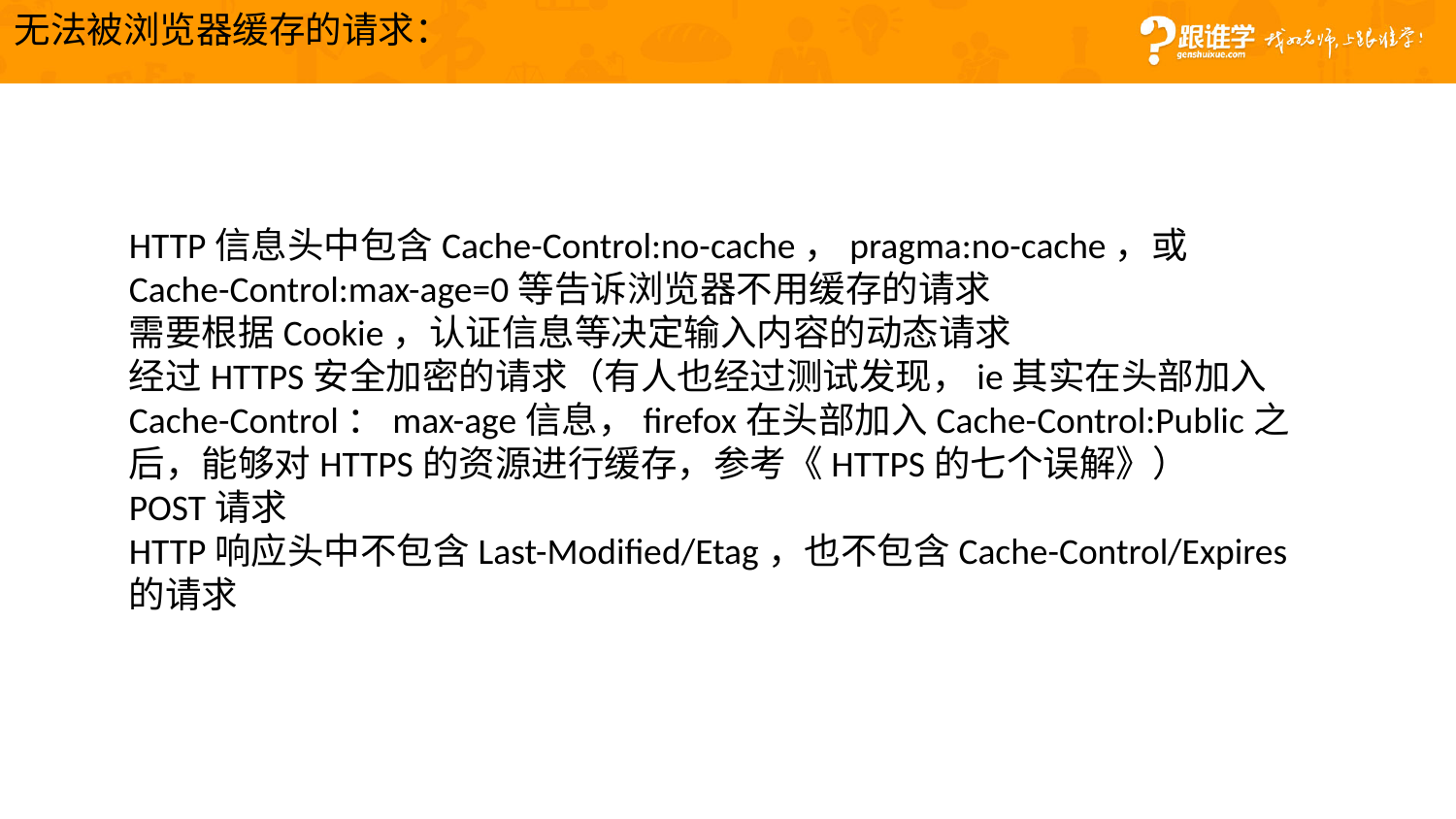

无法被浏览器缓存的请求：

HTTP信息头中包含Cache-Control:no-cache，pragma:no-cache，或Cache-Control:max-age=0等告诉浏览器不用缓存的请求
需要根据Cookie，认证信息等决定输入内容的动态请求
经过HTTPS安全加密的请求（有人也经过测试发现，ie其实在头部加入Cache-Control：max-age信息，firefox在头部加入Cache-Control:Public之后，能够对HTTPS的资源进行缓存，参考《HTTPS的七个误解》）
POST请求
HTTP响应头中不包含Last-Modified/Etag，也不包含Cache-Control/Expires的请求